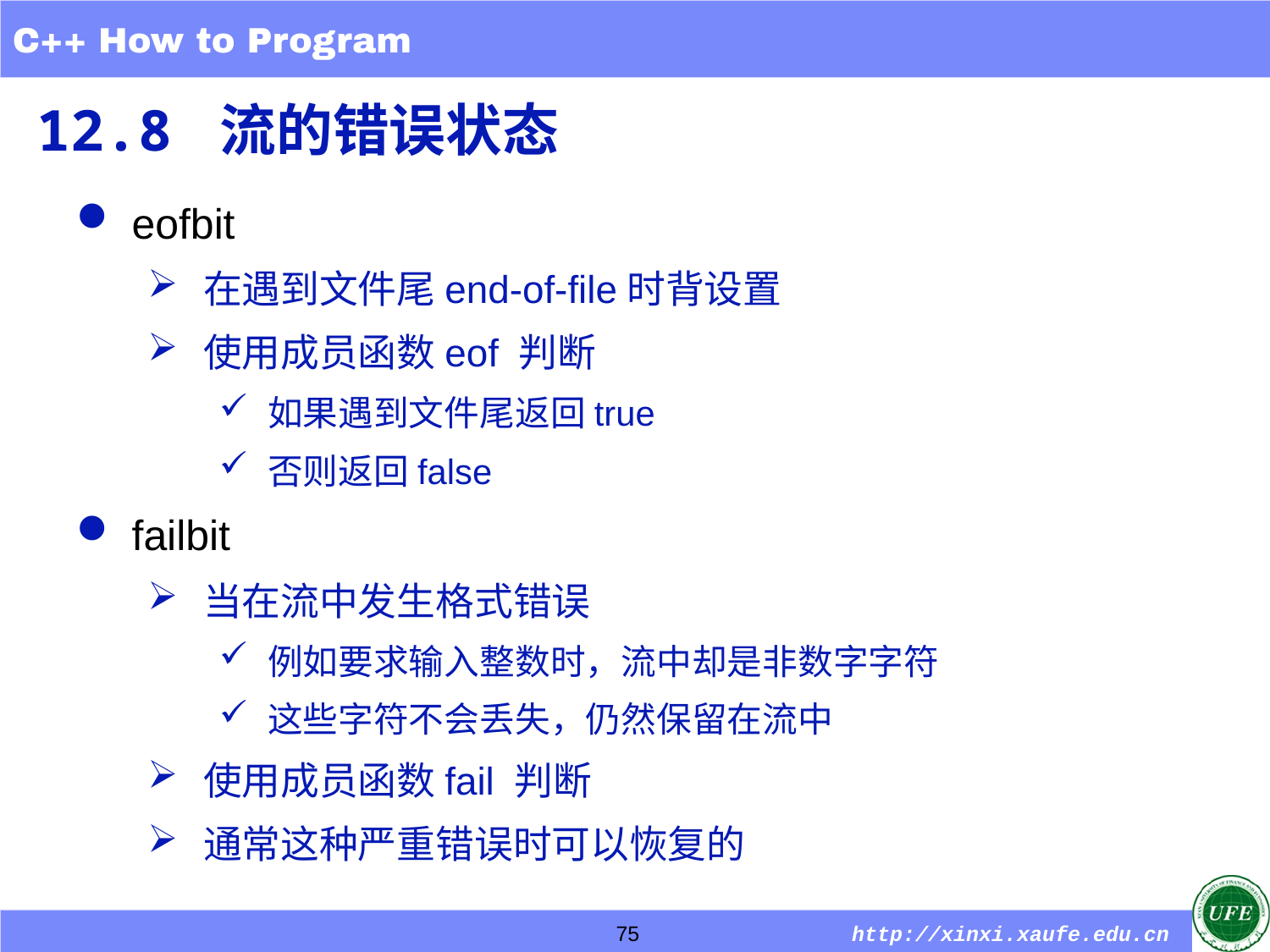

# 12.8 流的错误状态
eofbit
在遇到文件尾end-of-file时背设置
使用成员函数eof 判断
如果遇到文件尾返回true
否则返回false
failbit
当在流中发生格式错误
例如要求输入整数时，流中却是非数字字符
这些字符不会丢失，仍然保留在流中
使用成员函数fail 判断
通常这种严重错误时可以恢复的
75